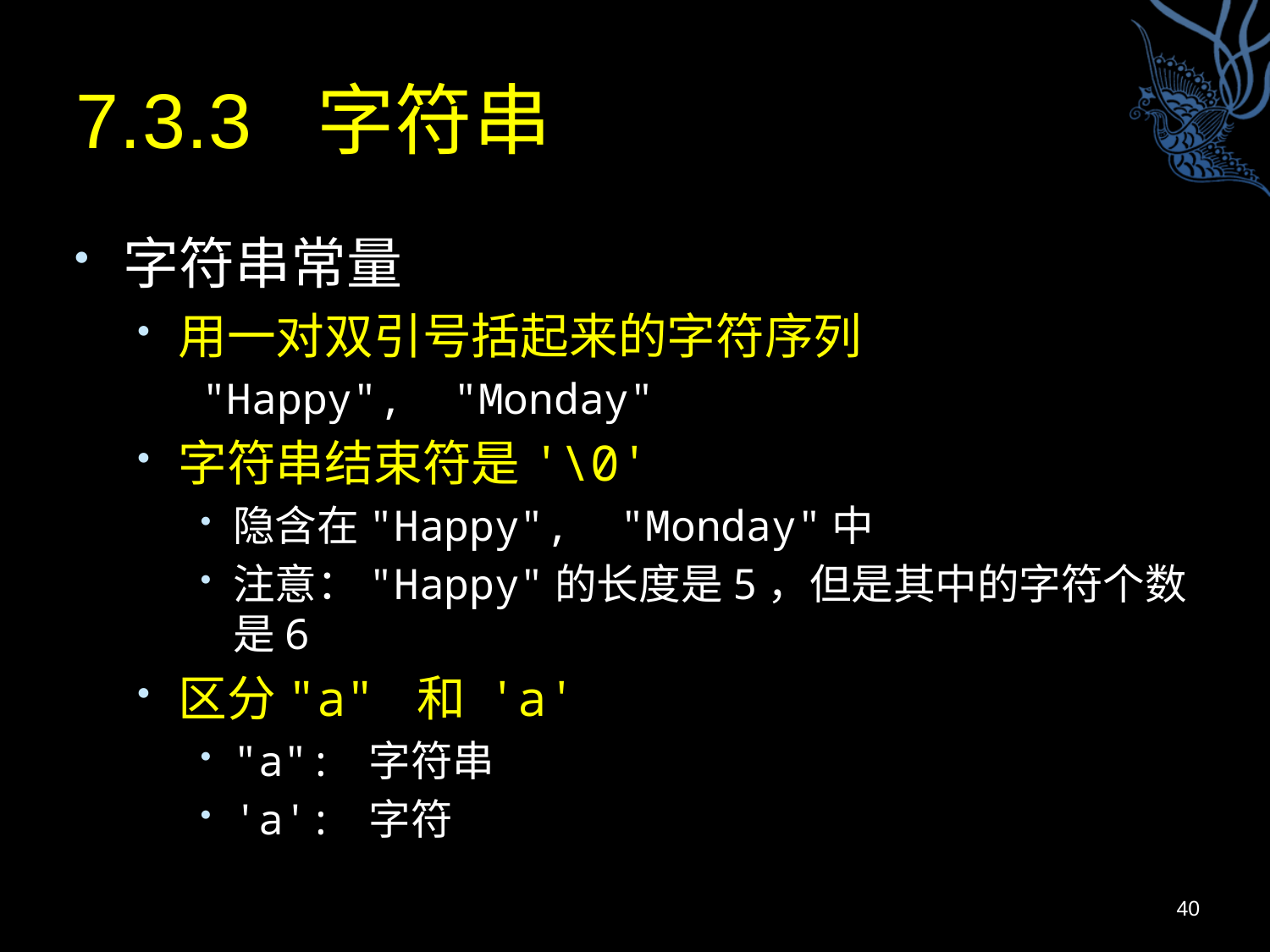

# 7.3.3  字符串
字符串常量
用一对双引号括起来的字符序列
"Happy",  "Monday"
字符串结束符是'\0'
隐含在"Happy",  "Monday"中
注意："Happy"的长度是5，但是其中的字符个数是6
区分"a" 和 'a'
"a": 字符串
'a': 字符

40